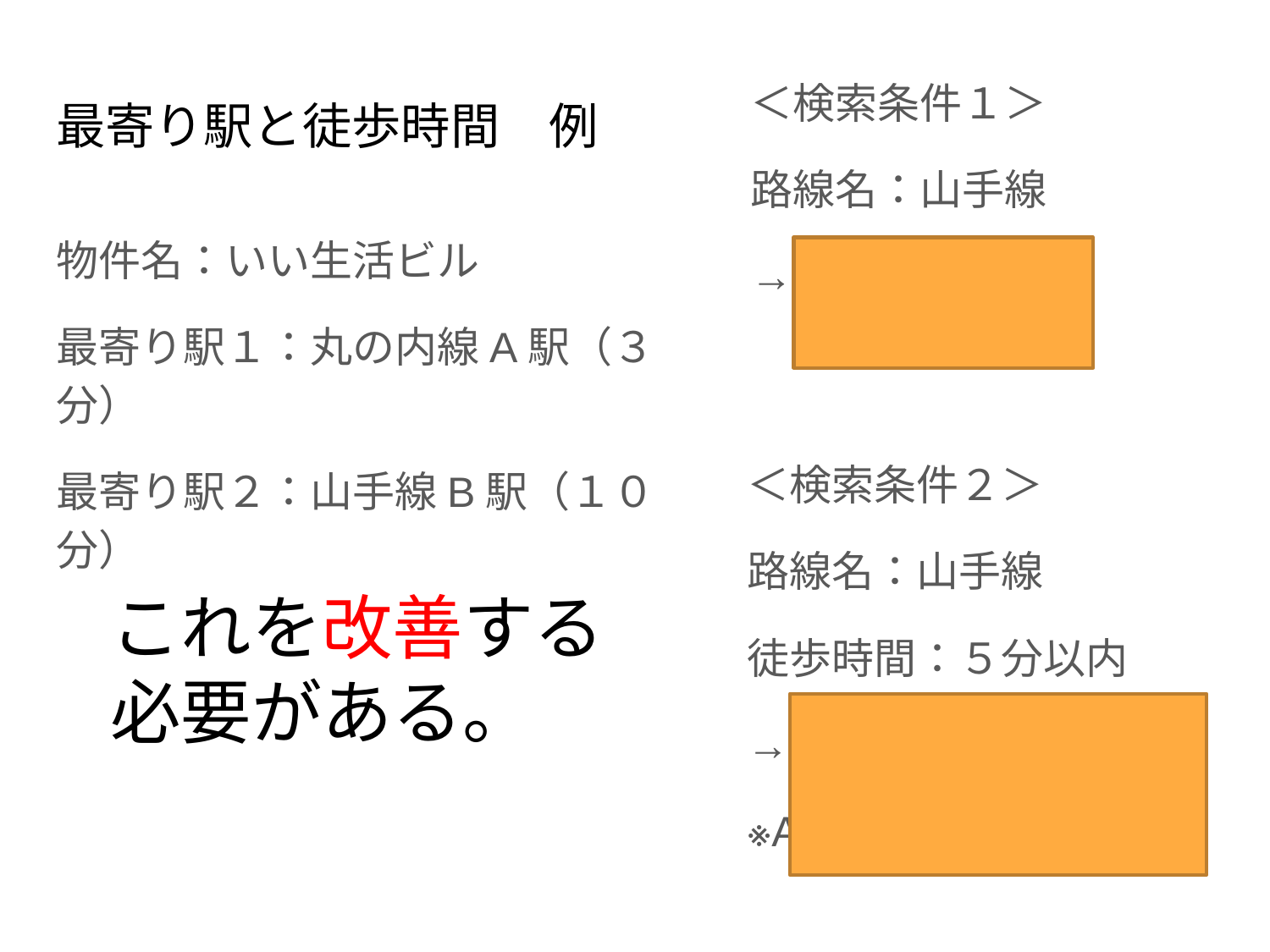

＜検索条件１＞
路線名：山手線
→検索される

# 最寄り駅と徒歩時間　例
物件名：いい生活ビル
最寄り駅１：丸の内線A駅（３分）
最寄り駅２：山手線B駅（１０分）

＜検索条件２＞
路線名：山手線
徒歩時間：５分以内
→検索されてしまう。
※A駅が徒歩３分のため

これを改善する必要がある。